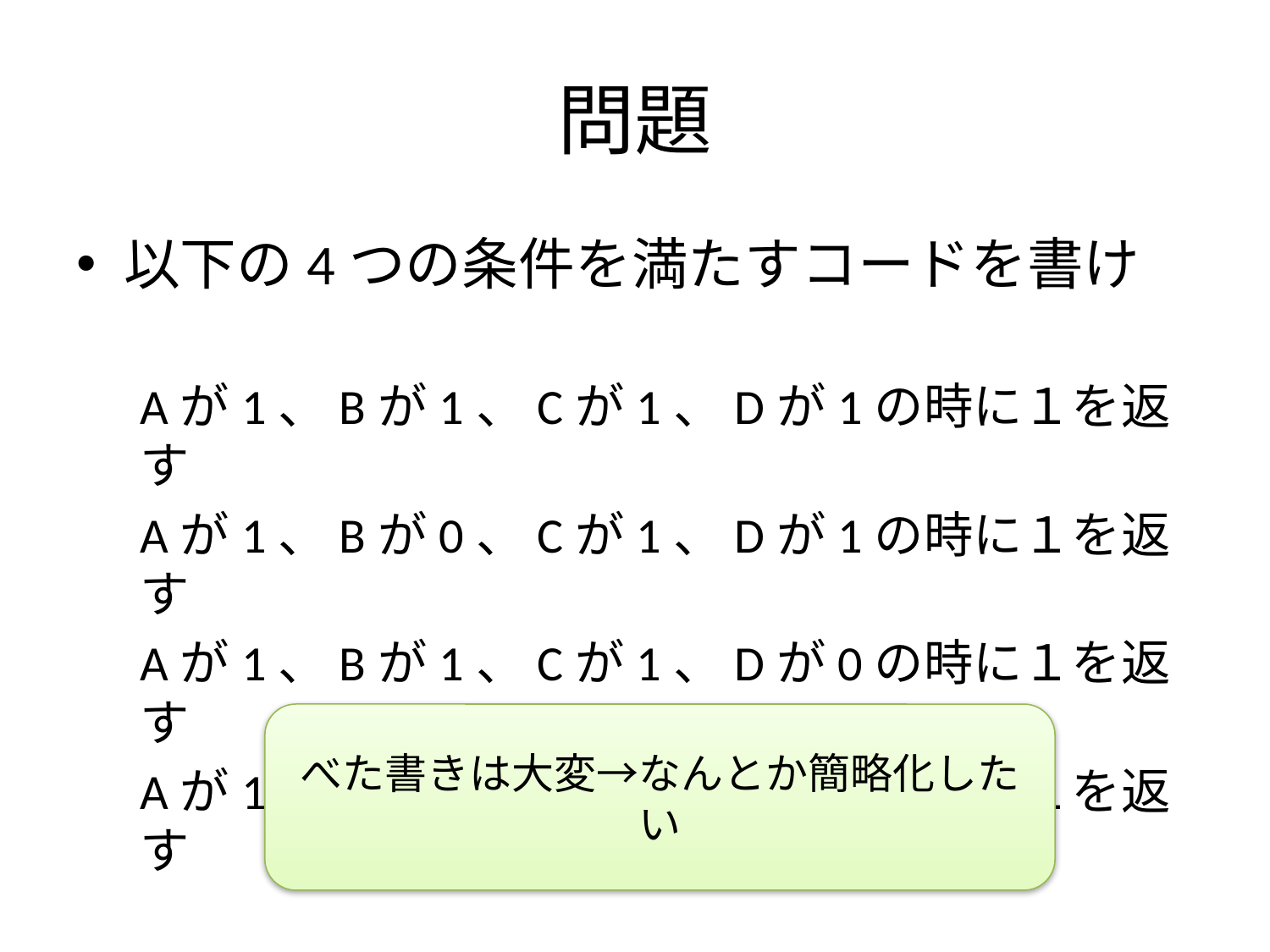

# 問題
以下の4つの条件を満たすコードを書け

Aが1、Bが1、Cが1、Dが1の時に１を返す
Aが1、Bが0、Cが1、Dが1の時に１を返す
Aが1、Bが1、Cが1、Dが0の時に１を返す
Aが1、Bが0、Cが1、Dが0の時に１を返す
べた書きは大変→なんとか簡略化したい